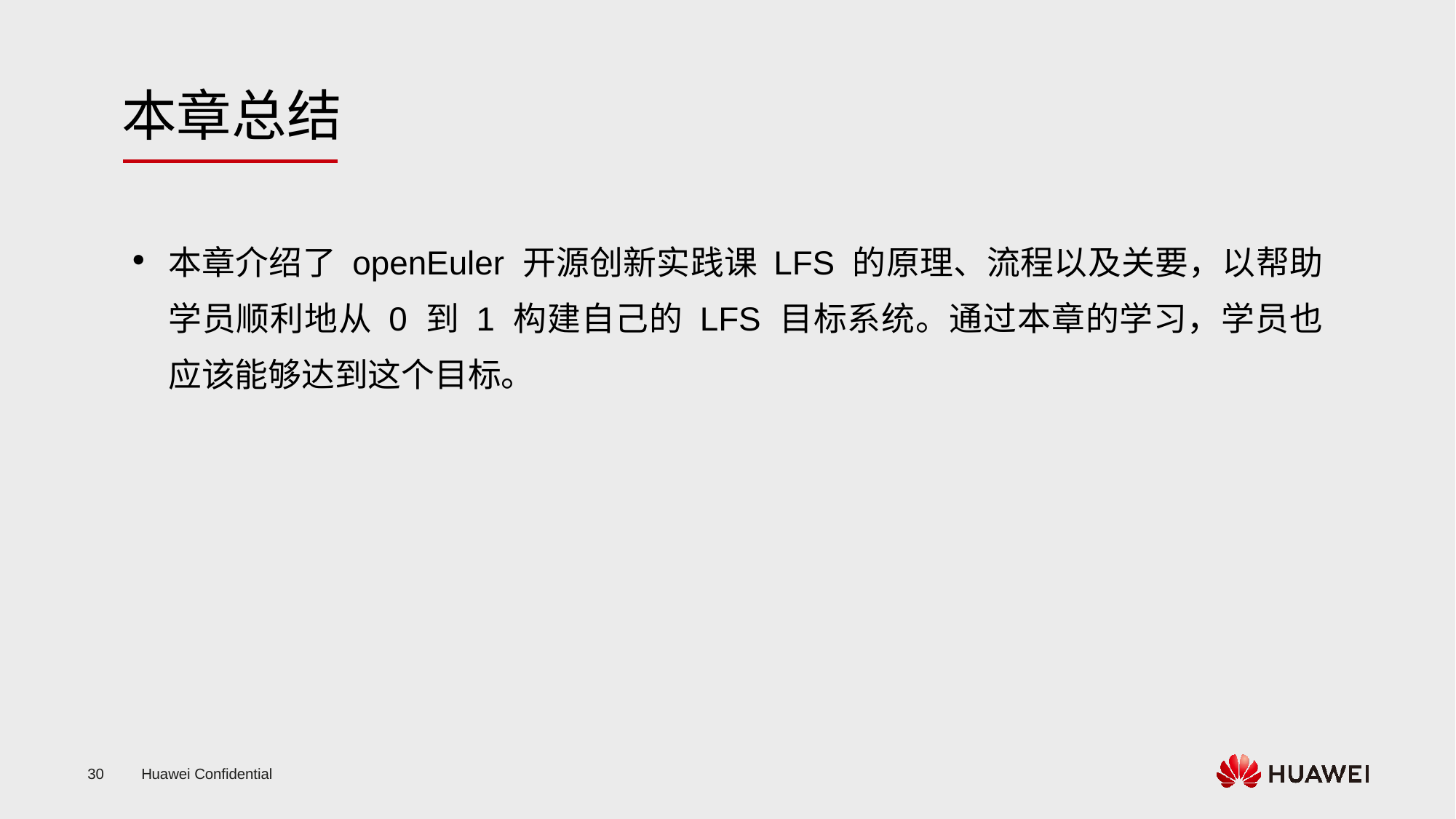

本章介绍了 openEuler 开源创新实践课 LFS 的原理、流程以及关要，以帮助学员顺利地从 0 到 1 构建自己的 LFS 目标系统。通过本章的学习，学员也应该能够达到这个目标。